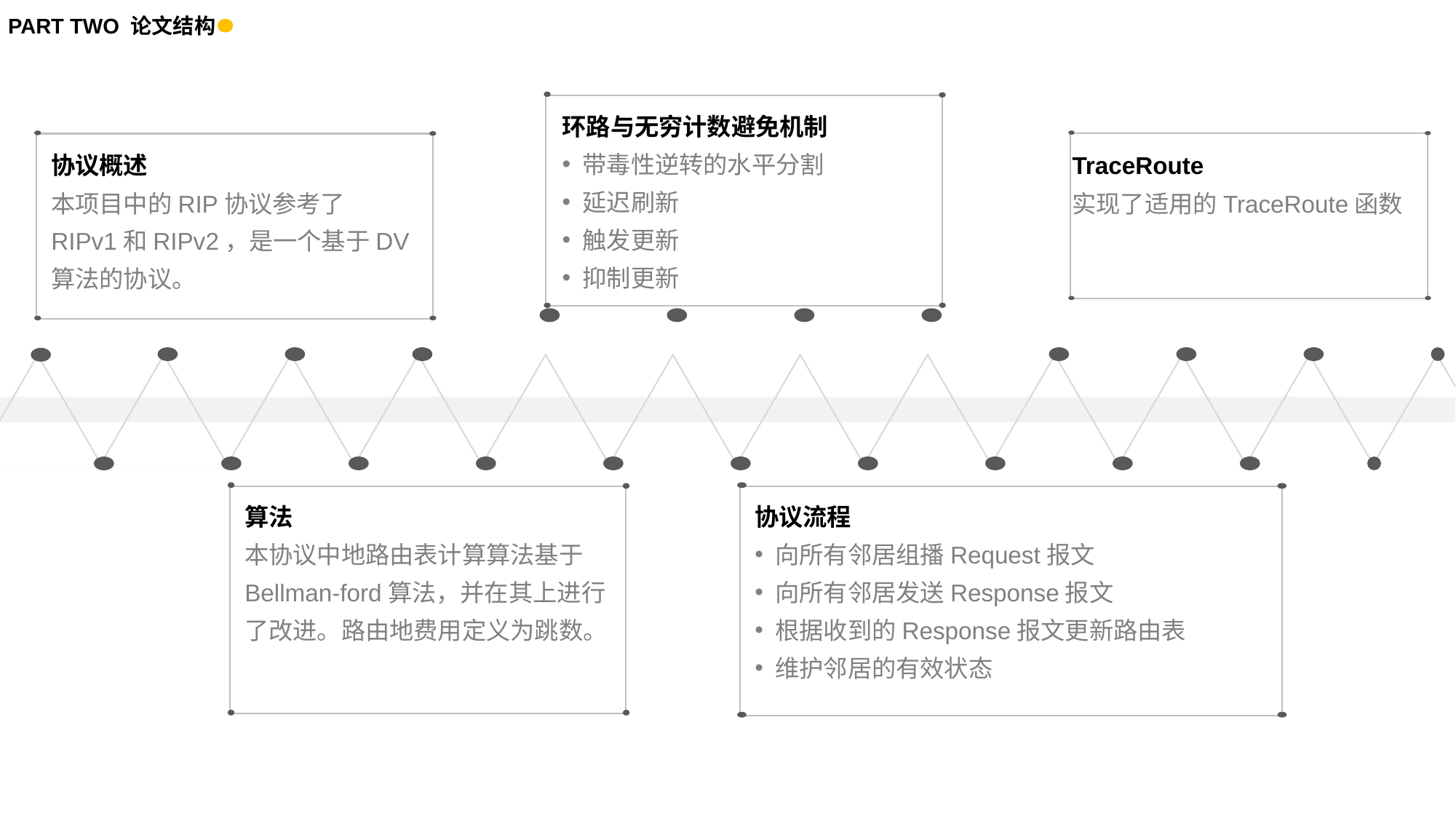

PART TWO 论文结构

环路与无穷计数避免机制

带毒性逆转的水平分割
延迟刷新
触发更新
抑制更新

协议概述
TraceRoute
本项目中的RIP协议参考了RIPv1和RIPv2，是一个基于DV算法的协议。
实现了适用的TraceRoute函数

算法
协议流程
本协议中地路由表计算算法基于Bellman-ford算法，并在其上进行了改进。路由地费用定义为跳数。
向所有邻居组播Request报文
向所有邻居发送Response报文
根据收到的Response报文更新路由表
维护邻居的有效状态